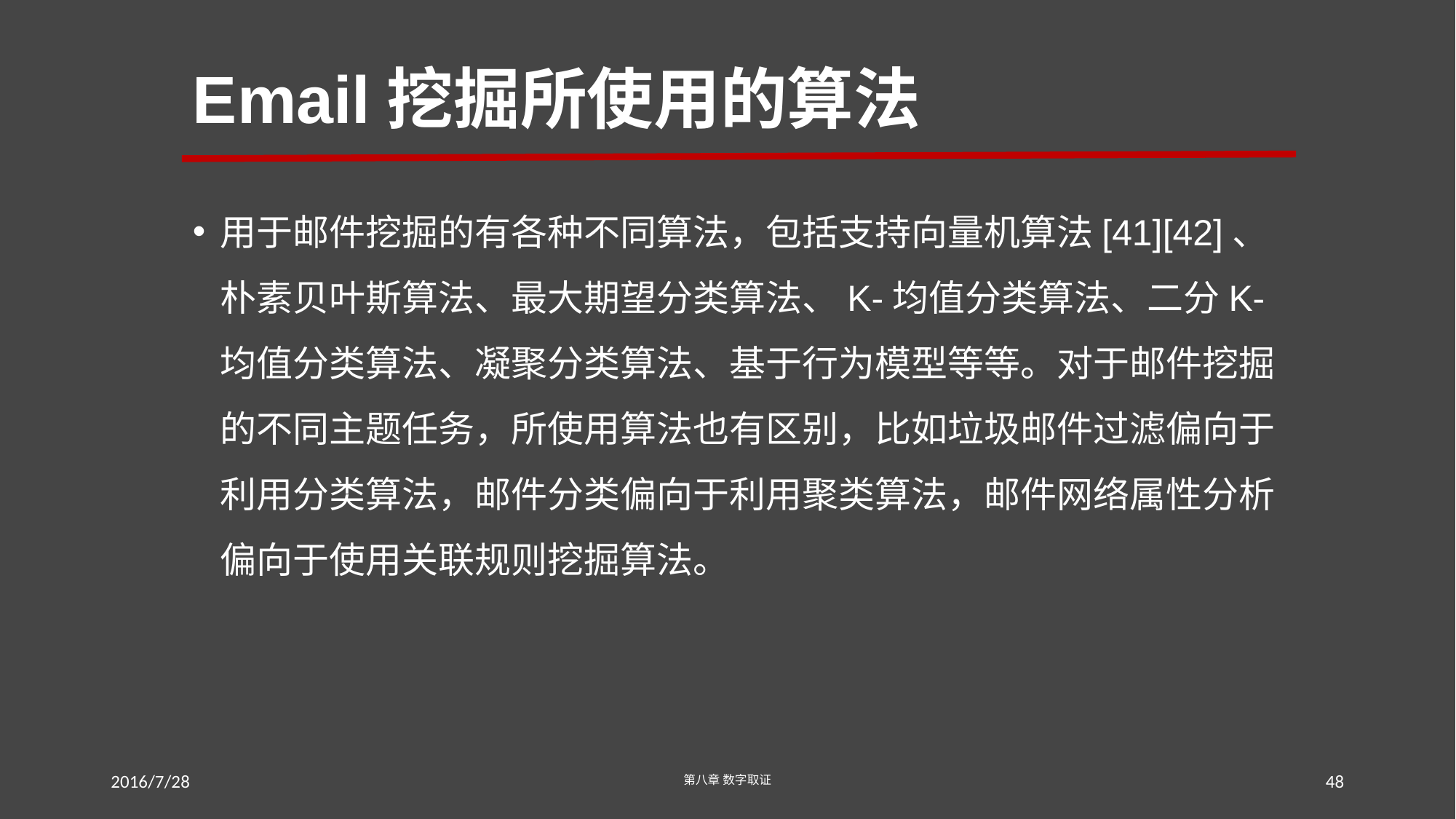

# Email挖掘所使用的算法
用于邮件挖掘的有各种不同算法，包括支持向量机算法[41][42]、朴素贝叶斯算法、最大期望分类算法、K-均值分类算法、二分K-均值分类算法、凝聚分类算法、基于行为模型等等。对于邮件挖掘的不同主题任务，所使用算法也有区别，比如垃圾邮件过滤偏向于利用分类算法，邮件分类偏向于利用聚类算法，邮件网络属性分析偏向于使用关联规则挖掘算法。
2016/7/28
第八章 数字取证
48